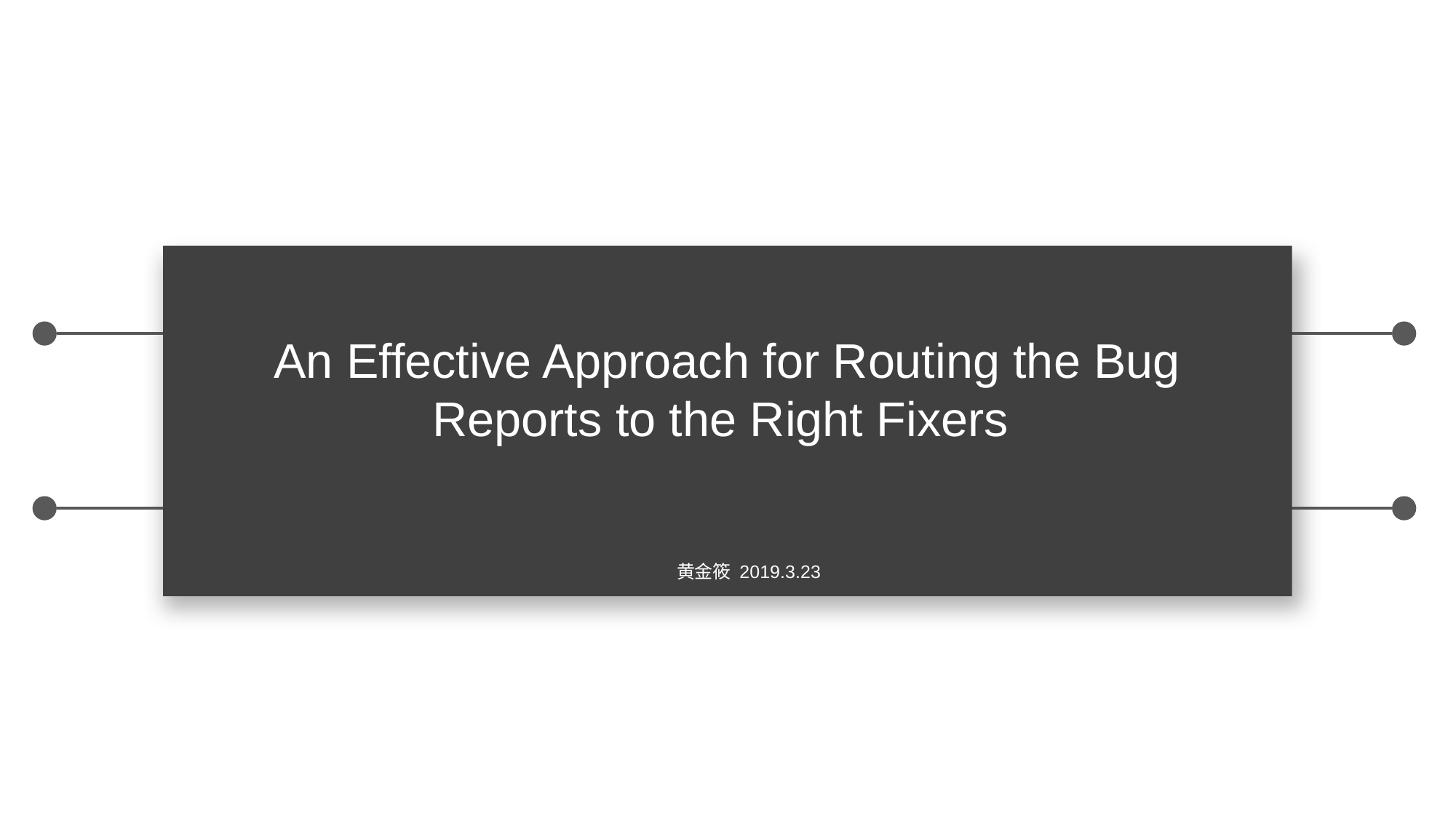

An Effective Approach for Routing the Bug Reports to the Right Fixers
黄金筱 2019.3.23